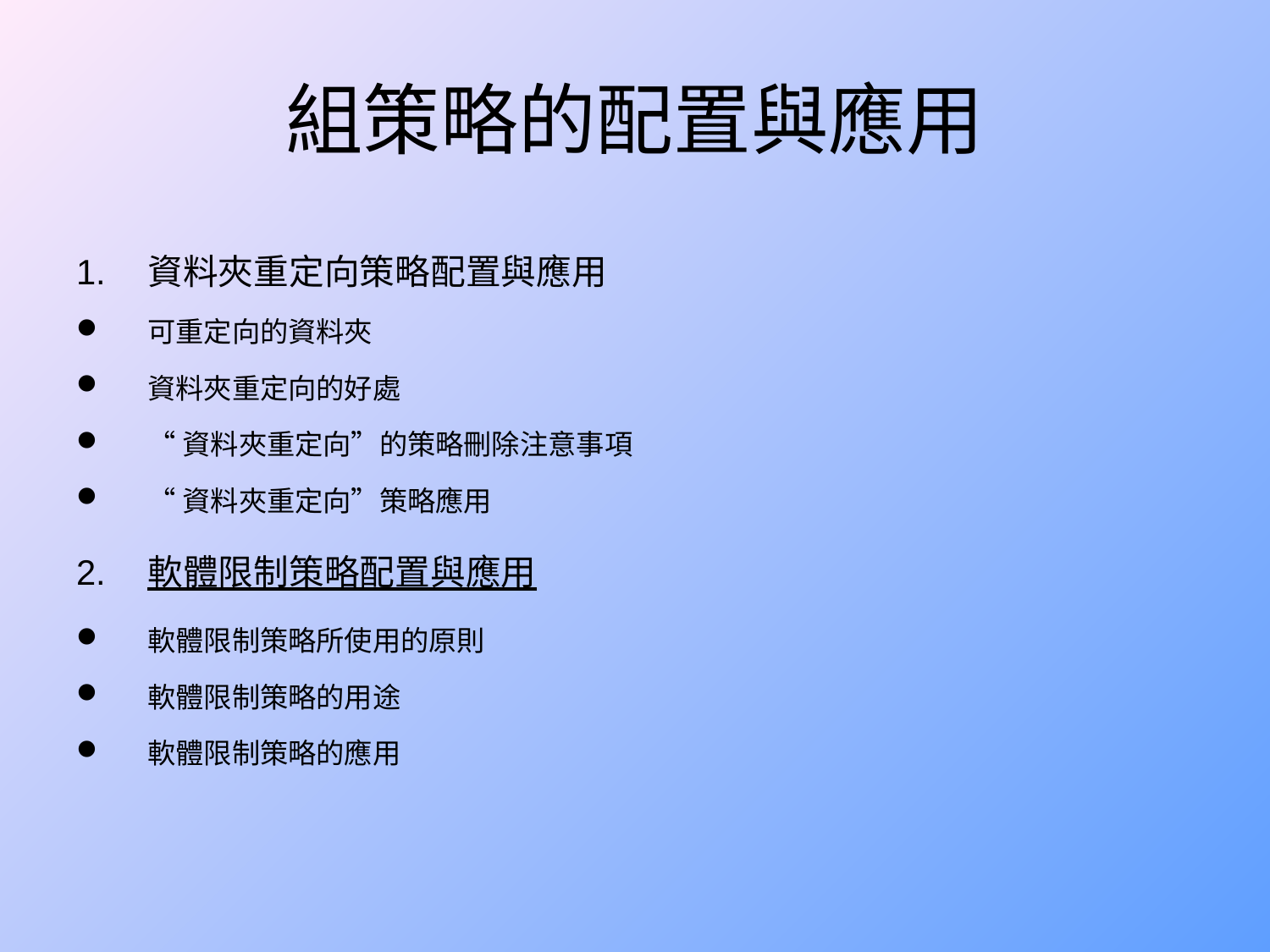

# 組策略的配置與應用
資料夾重定向策略配置與應用
可重定向的資料夾
資料夾重定向的好處
“資料夾重定向”的策略刪除注意事項
“資料夾重定向”策略應用
軟體限制策略配置與應用
軟體限制策略所使用的原則
軟體限制策略的用途
軟體限制策略的應用